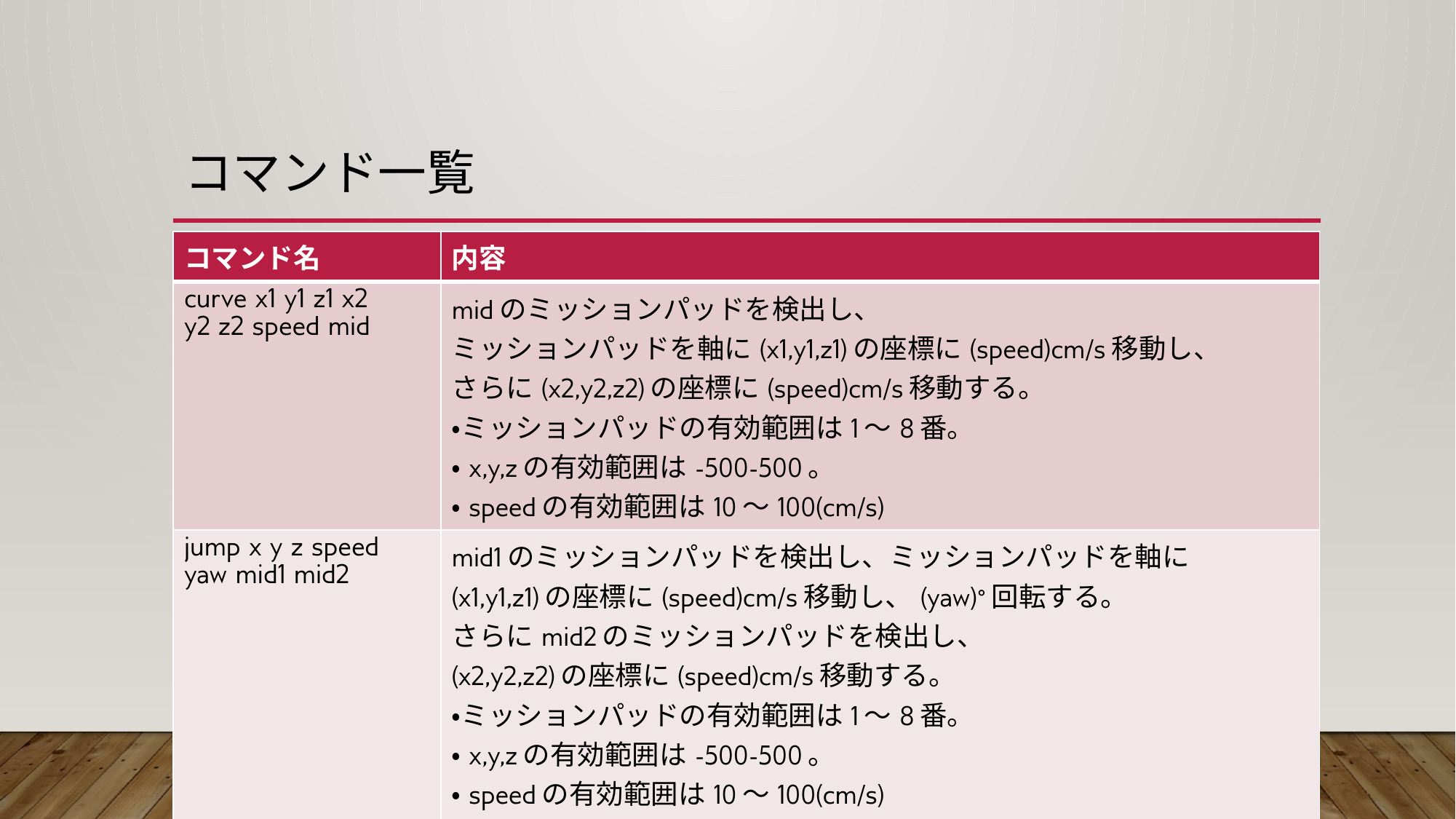

# コマンド一覧
| コマンド名 | 内容 |
| --- | --- |
| curve x1 y1 z1 x2 y2 z2 speed mid | midのミッションパッドを検出し、 ミッションパッドを軸に(x1,y1,z1)の座標に(speed)cm/s移動し、 さらに(x2,y2,z2)の座標に(speed)cm/s移動する。 ・ミッションパッドの有効範囲は1～8番。 ・x,y,zの有効範囲は-500-500。 ・speedの有効範囲は10～100(cm/s) |
| jump x y z speed yaw mid1 mid2 | mid1のミッションパッドを検出し、ミッションパッドを軸に (x1,y1,z1)の座標に(speed)cm/s移動し、(yaw)°回転する。 さらにmid2のミッションパッドを検出し、 (x2,y2,z2)の座標に(speed)cm/s移動する。 ・ミッションパッドの有効範囲は1～8番。 ・x,y,zの有効範囲は-500-500。 ・speedの有効範囲は10～100(cm/s) ・yawの有効範囲は１～360° |